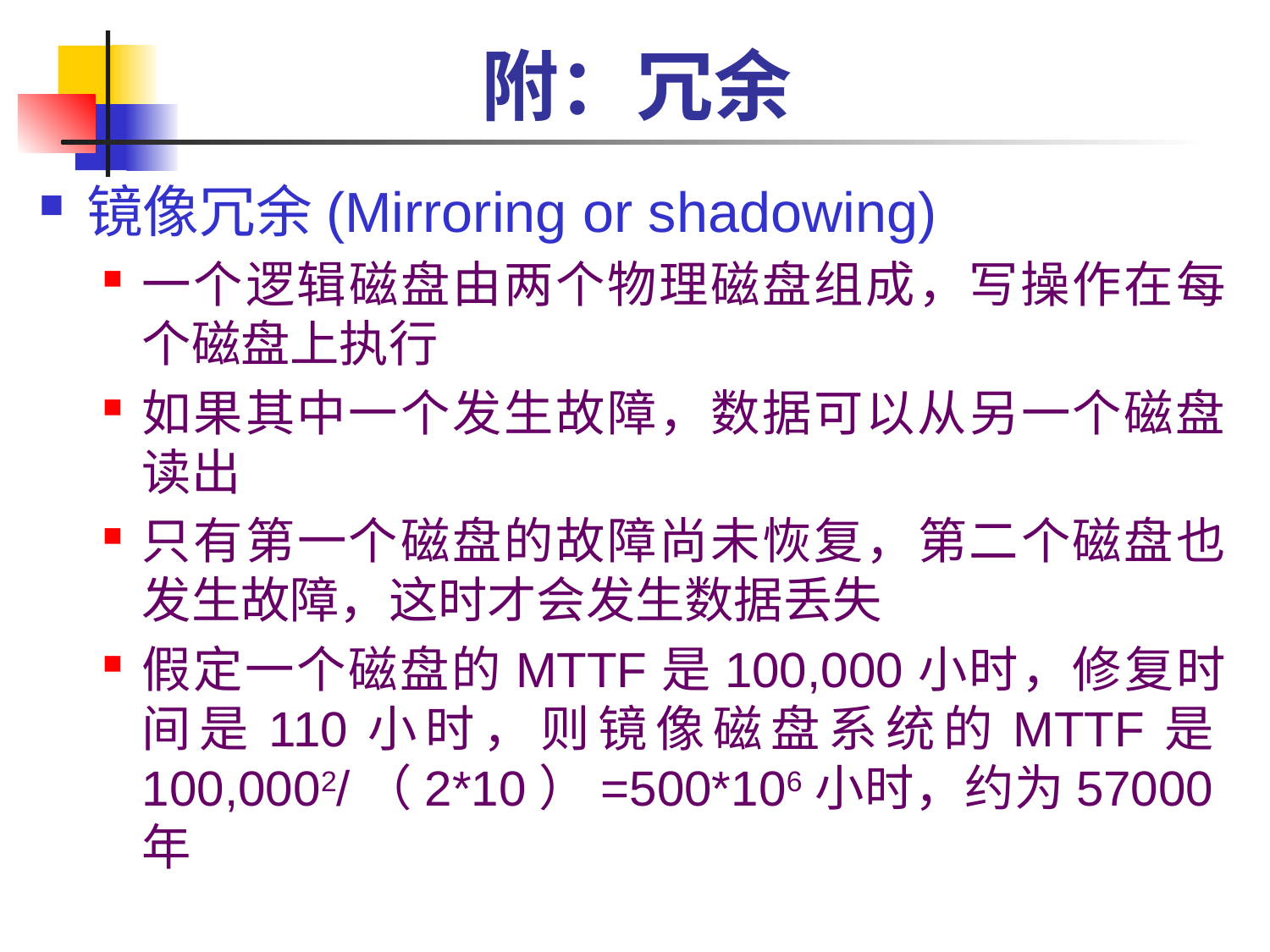

# 附：冗余
镜像冗余(Mirroring or shadowing)
一个逻辑磁盘由两个物理磁盘组成，写操作在每个磁盘上执行
如果其中一个发生故障，数据可以从另一个磁盘读出
只有第一个磁盘的故障尚未恢复，第二个磁盘也发生故障，这时才会发生数据丢失
假定一个磁盘的MTTF是100,000小时，修复时间是110小时，则镜像磁盘系统的MTTF是100,0002/（2*10）=500*106小时，约为57000年